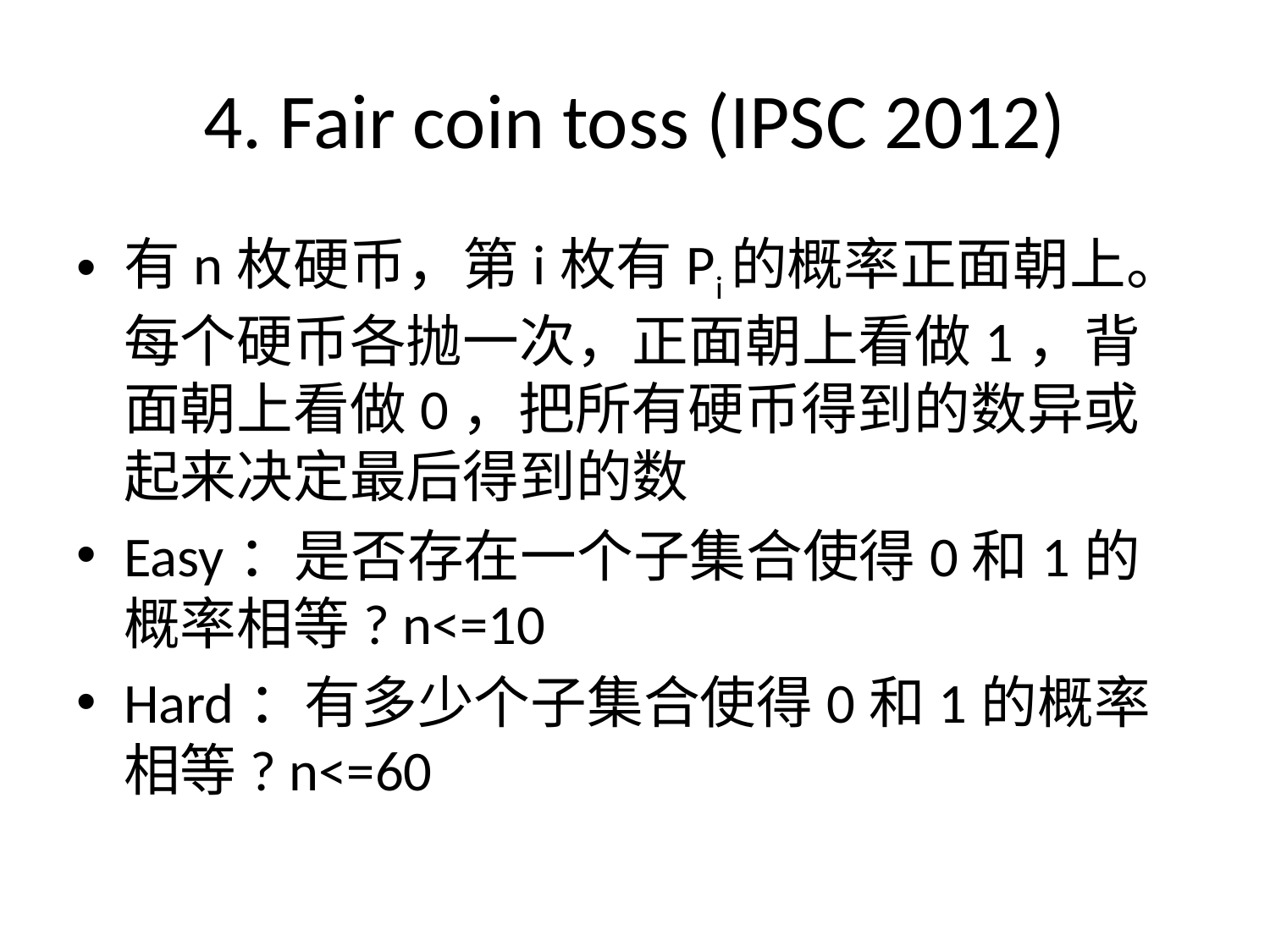

# 4. Fair coin toss (IPSC 2012)
有n枚硬币，第i枚有Pi的概率正面朝上。每个硬币各抛一次，正面朝上看做1，背面朝上看做0，把所有硬币得到的数异或起来决定最后得到的数
Easy：是否存在一个子集合使得0和1的概率相等? n<=10
Hard：有多少个子集合使得0和1的概率相等? n<=60